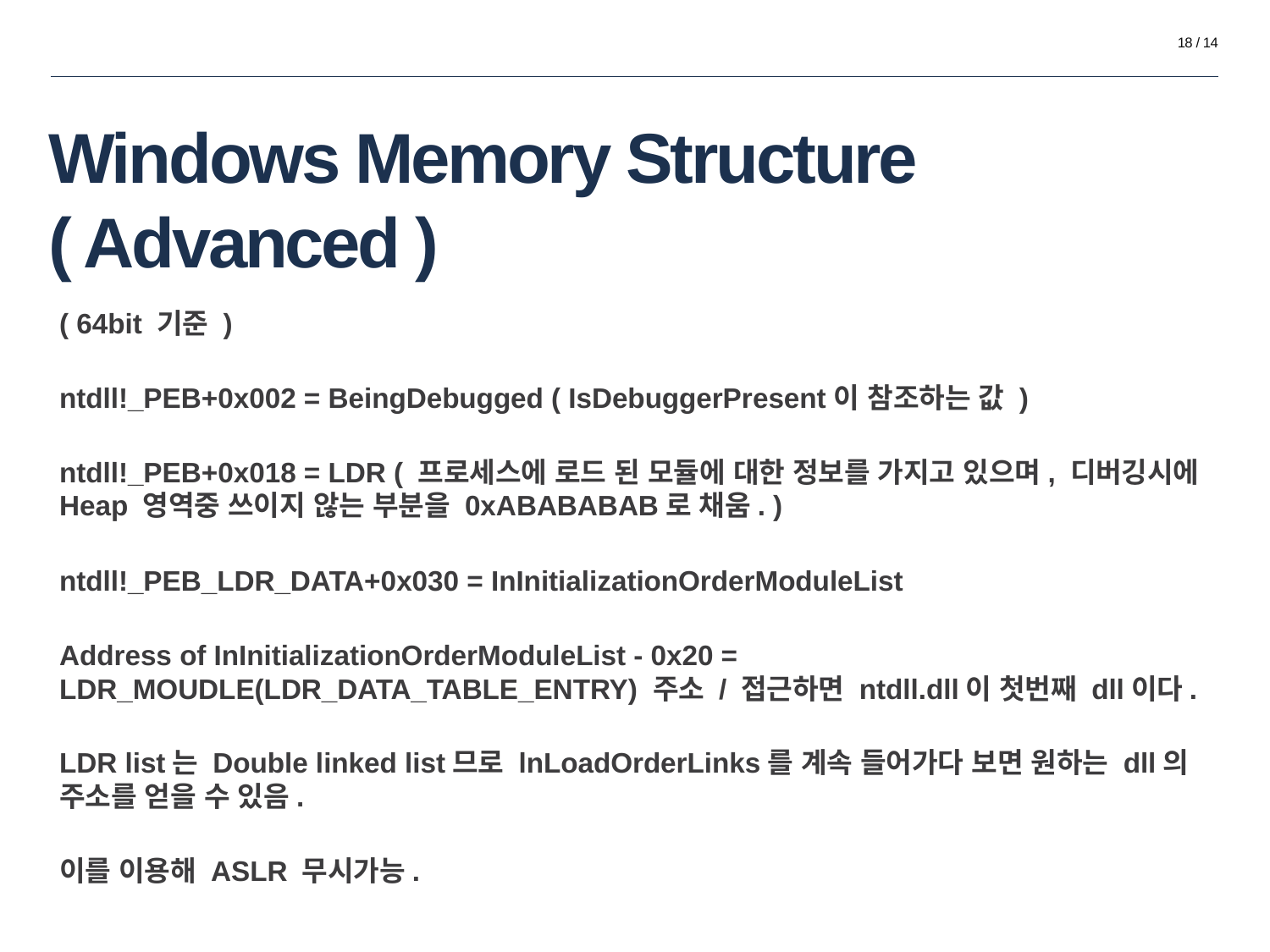

18 / 14
# Windows Memory Structure
( Advanced )
( 64bit 기준 )

ntdll!_PEB+0x002 = BeingDebugged ( IsDebuggerPresent이 참조하는 값 )

ntdll!_PEB+0x018 = LDR ( 프로세스에 로드 된 모듈에 대한 정보를 가지고 있으며, 디버깅시에 Heap 영역중 쓰이지 않는 부분을 0xABABABAB로 채움. )

ntdll!_PEB_LDR_DATA+0x030 = InInitializationOrderModuleList

Address of InInitializationOrderModuleList - 0x20 = LDR_MOUDLE(LDR_DATA_TABLE_ENTRY) 주소 / 접근하면 ntdll.dll이 첫번째 dll이다.

LDR list는 Double linked list므로 lnLoadOrderLinks를 계속 들어가다 보면 원하는 dll의 주소를 얻을 수 있음.

이를 이용해 ASLR 무시가능.